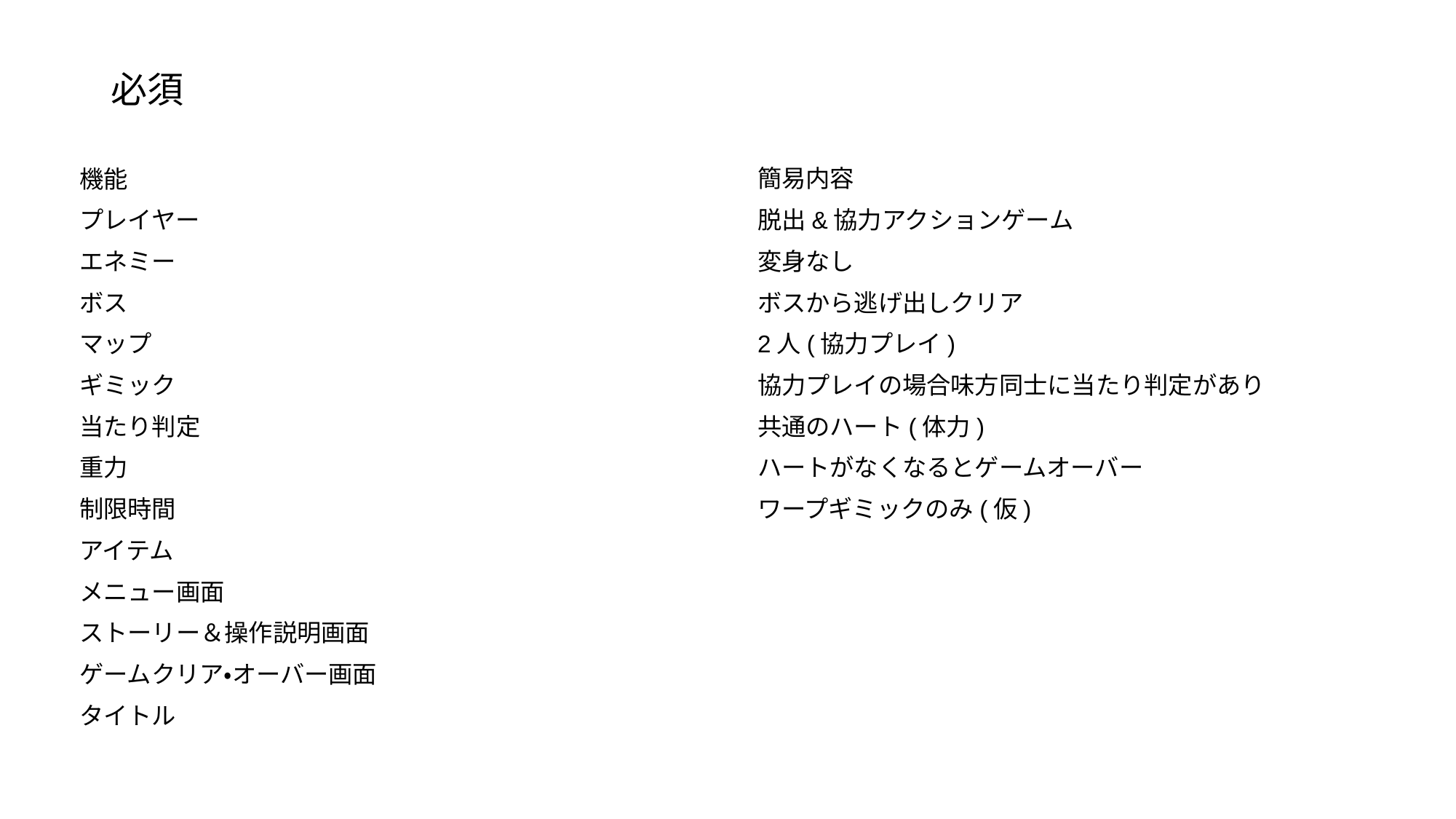

# 必須
機能
プレイヤー
エネミー
ボス
マップ
ギミック
当たり判定
重力
制限時間
アイテム
メニュー画面
ストーリー＆操作説明画面
ゲームクリア・オーバー画面
タイトル

簡易内容
脱出&協力アクションゲーム
変身なし
ボスから逃げ出しクリア
2人(協力プレイ)
協力プレイの場合味方同士に当たり判定があり
共通のハート(体力)
ハートがなくなるとゲームオーバー
ワープギミックのみ(仮)